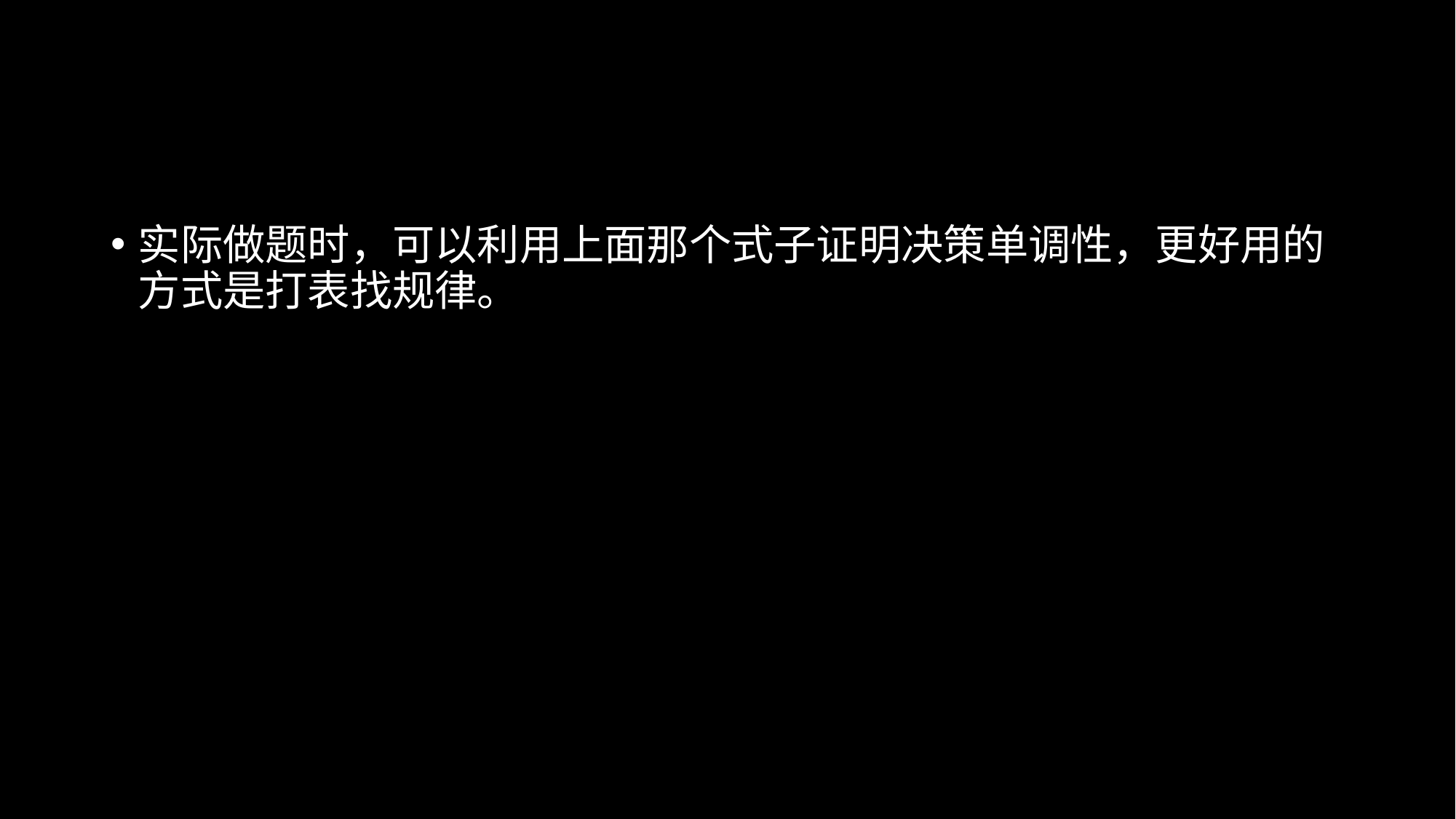

#
实际做题时，可以利用上面那个式子证明决策单调性，更好用的方式是打表找规律。